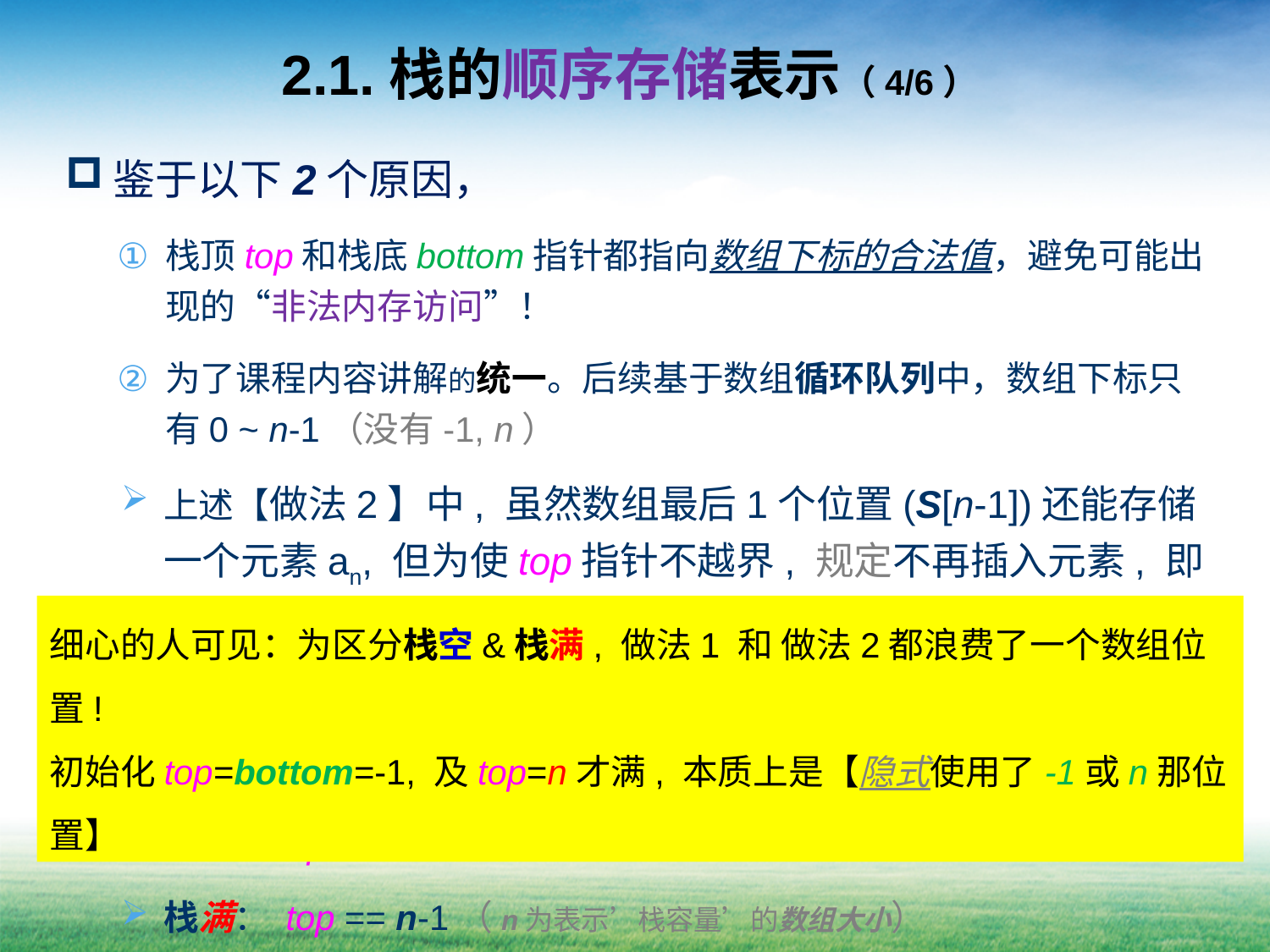

# 2.1.栈的顺序存储表示（4/6）
鉴于以下2个原因，
栈顶top和栈底bottom指针都指向数组下标的合法值，避免可能出现的“非法内存访问”！
为了课程内容讲解的统一。后续基于数组循环队列中，数组下标只有0 ~ n-1（没有-1, n）
上述【做法2】中, 虽然数组最后1个位置(S[n-1])还能存储一个元素an, 但为使top指针不越界, 规定不再插入元素, 即栈已满！
同理：课程将top和bottom指针初始化为0（而不是 -1）
从而，栈空和栈满的判断 也获得了统一！
栈空：top == bottom
栈满： top == n-1（n为表示’栈容量’的数组大小）

细心的人可见：为区分栈空&栈满, 做法1 和 做法2都浪费了一个数组位置!
初始化top=bottom=-1, 及top=n才满, 本质上是【隐式使用了-1或n那位置】
（顺序栈，bottom常取值为0，则判空条件为: top==0）